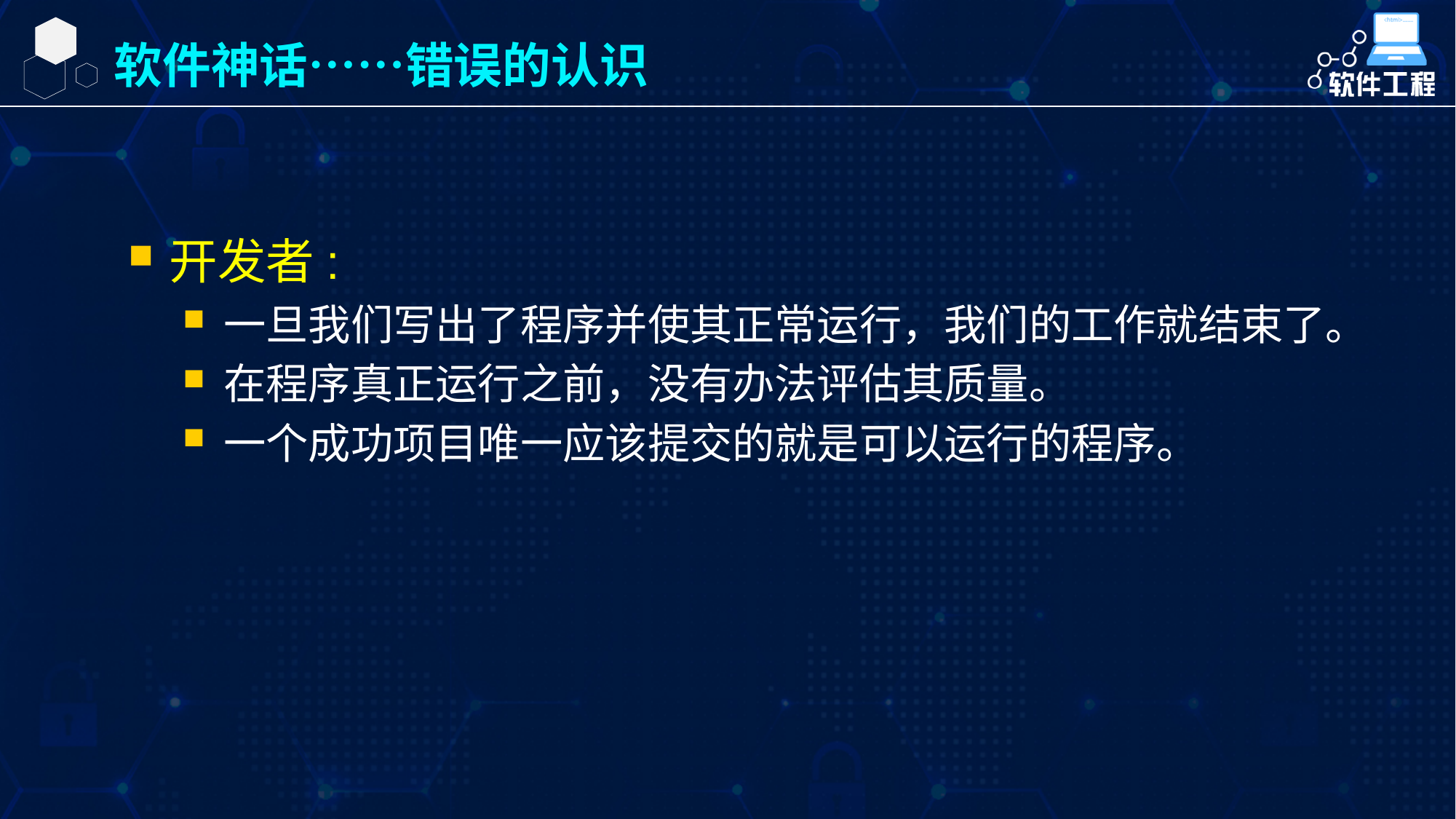

软件神话……错误的认识

开发者:
一旦我们写出了程序并使其正常运行，我们的工作就结束了。
在程序真正运行之前，没有办法评估其质量。
一个成功项目唯一应该提交的就是可以运行的程序。